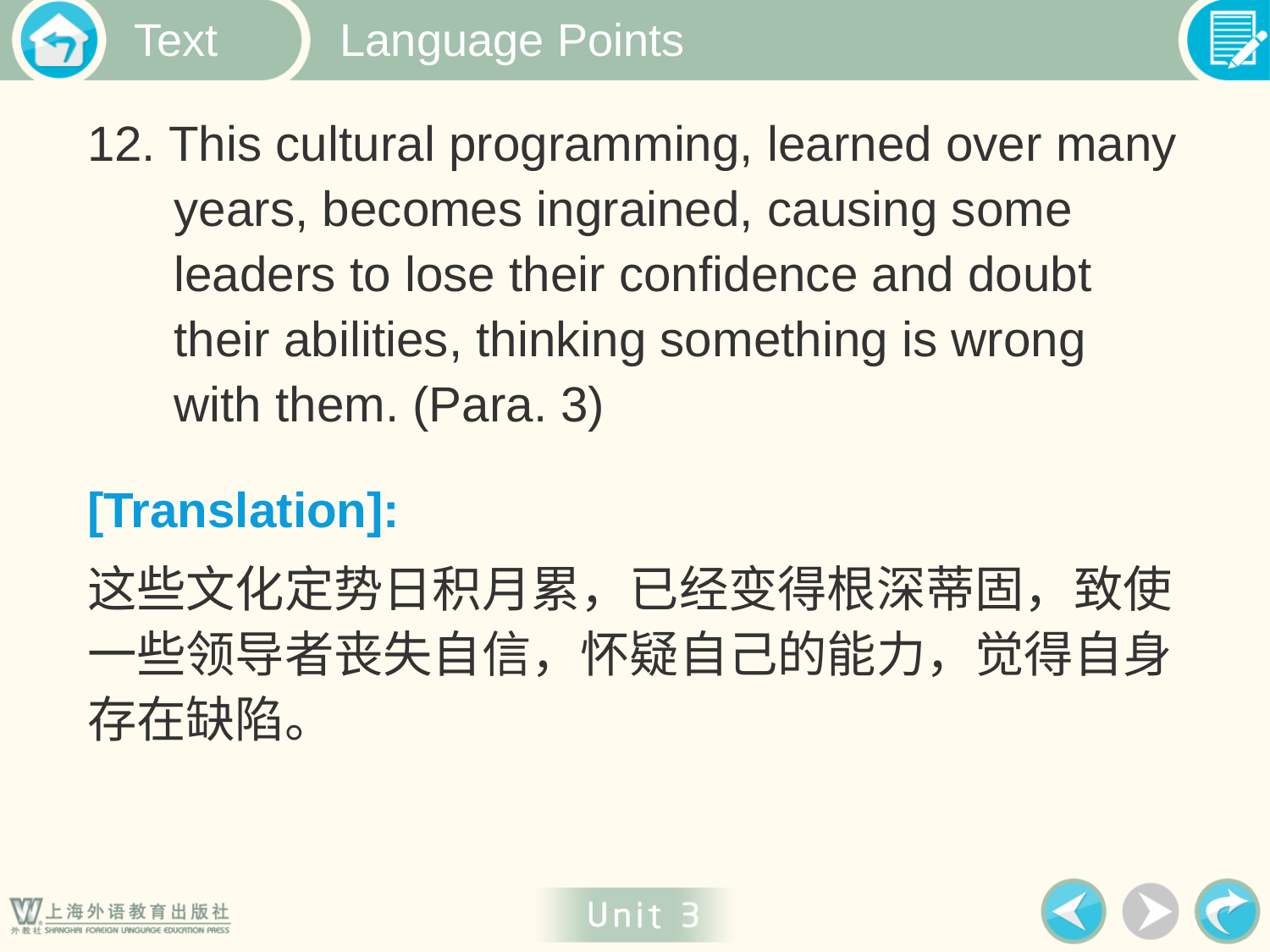

Language Points

12. This cultural programming, learned over many years, becomes ingrained, causing some leaders to lose their confidence and doubt their abilities, thinking something is wrong with them. (Para. 3)
[Translation]:
这些文化定势日积月累，已经变得根深蒂固，致使一些领导者丧失自信，怀疑自己的能力，觉得自身存在缺陷。